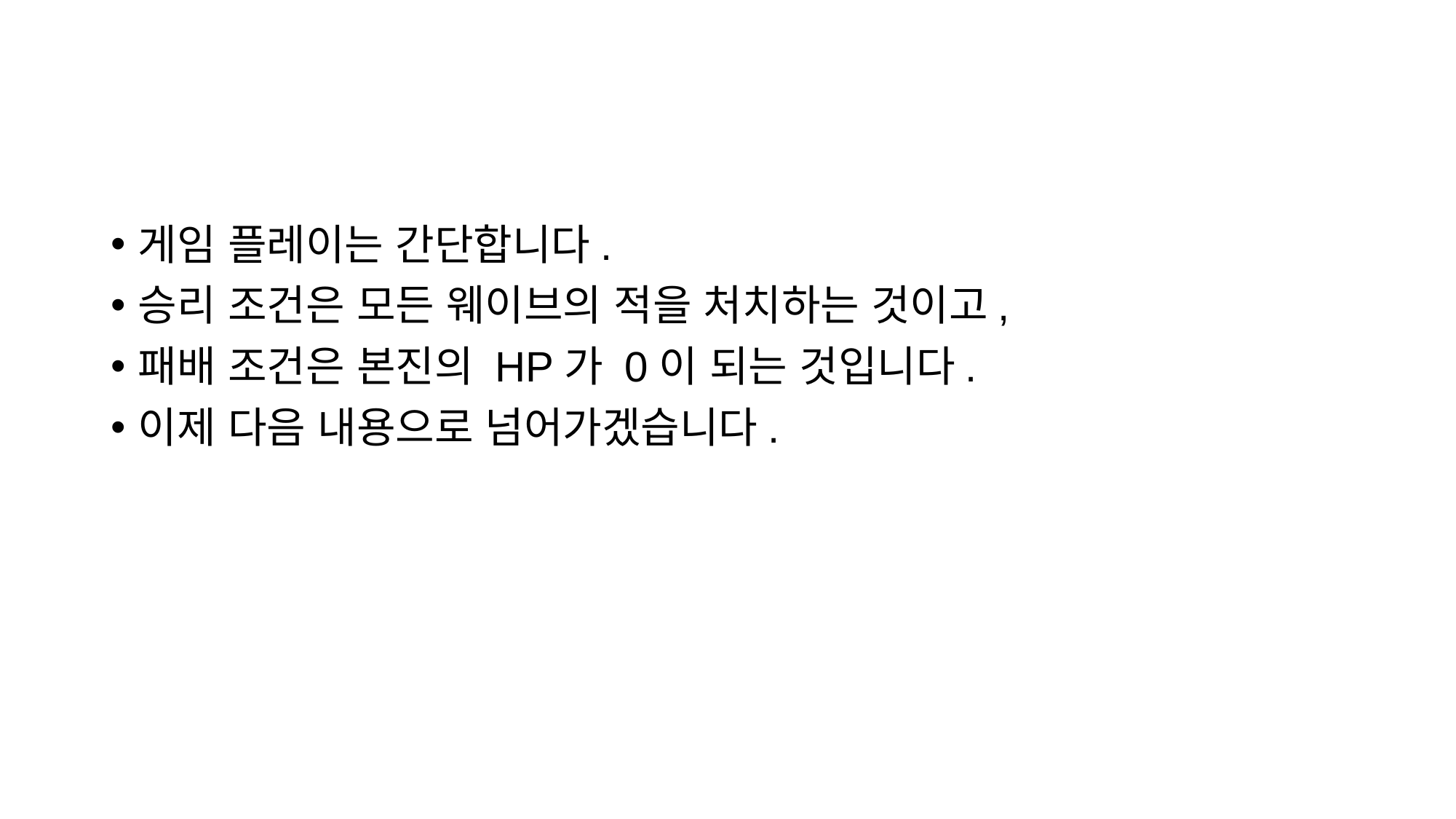

#
게임 플레이는 간단합니다.
승리 조건은 모든 웨이브의 적을 처치하는 것이고,
패배 조건은 본진의 HP가 0이 되는 것입니다.
이제 다음 내용으로 넘어가겠습니다.